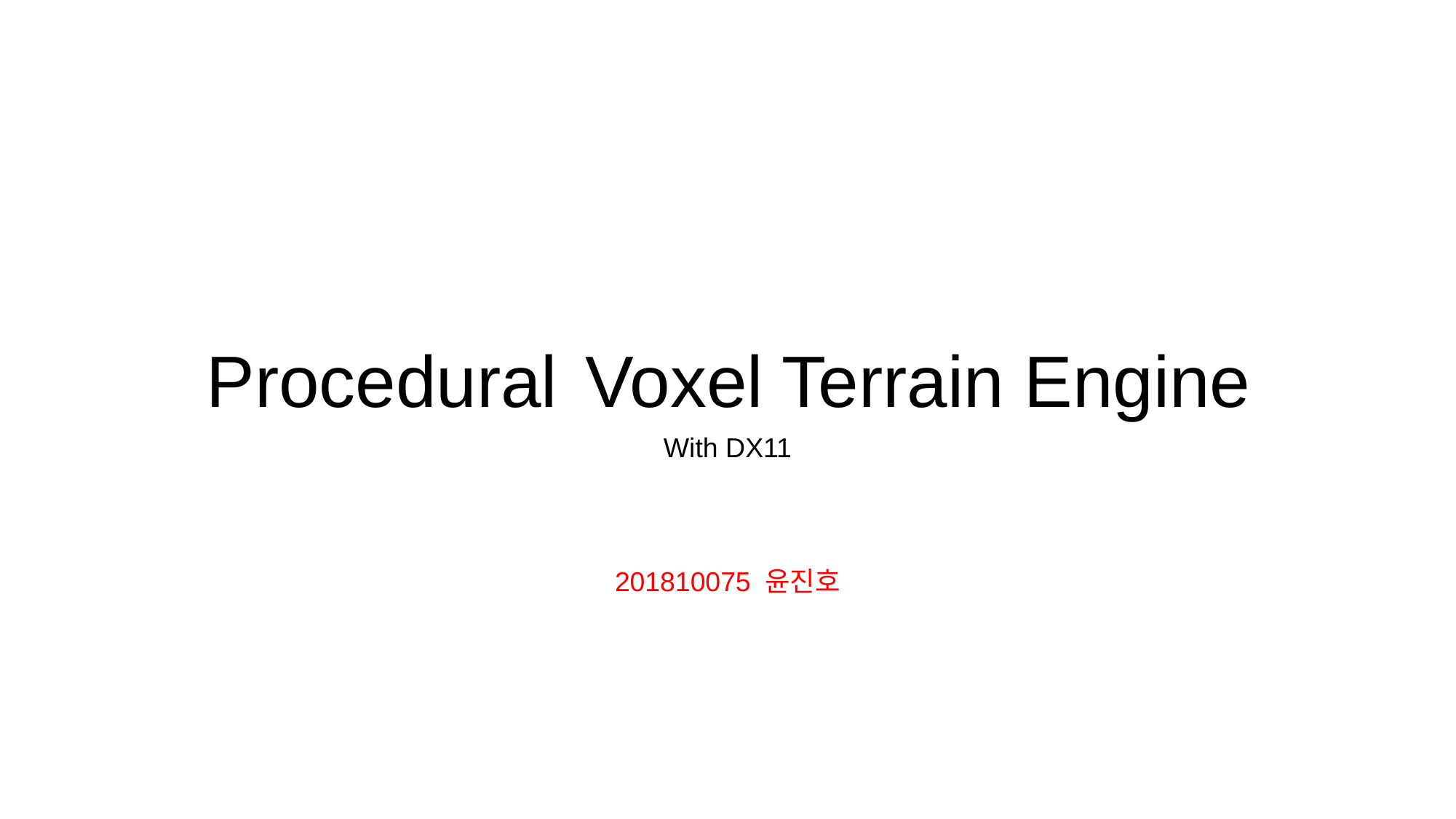

Voxel Terrain Engine
Procedural
With DX11

201810075 윤진호